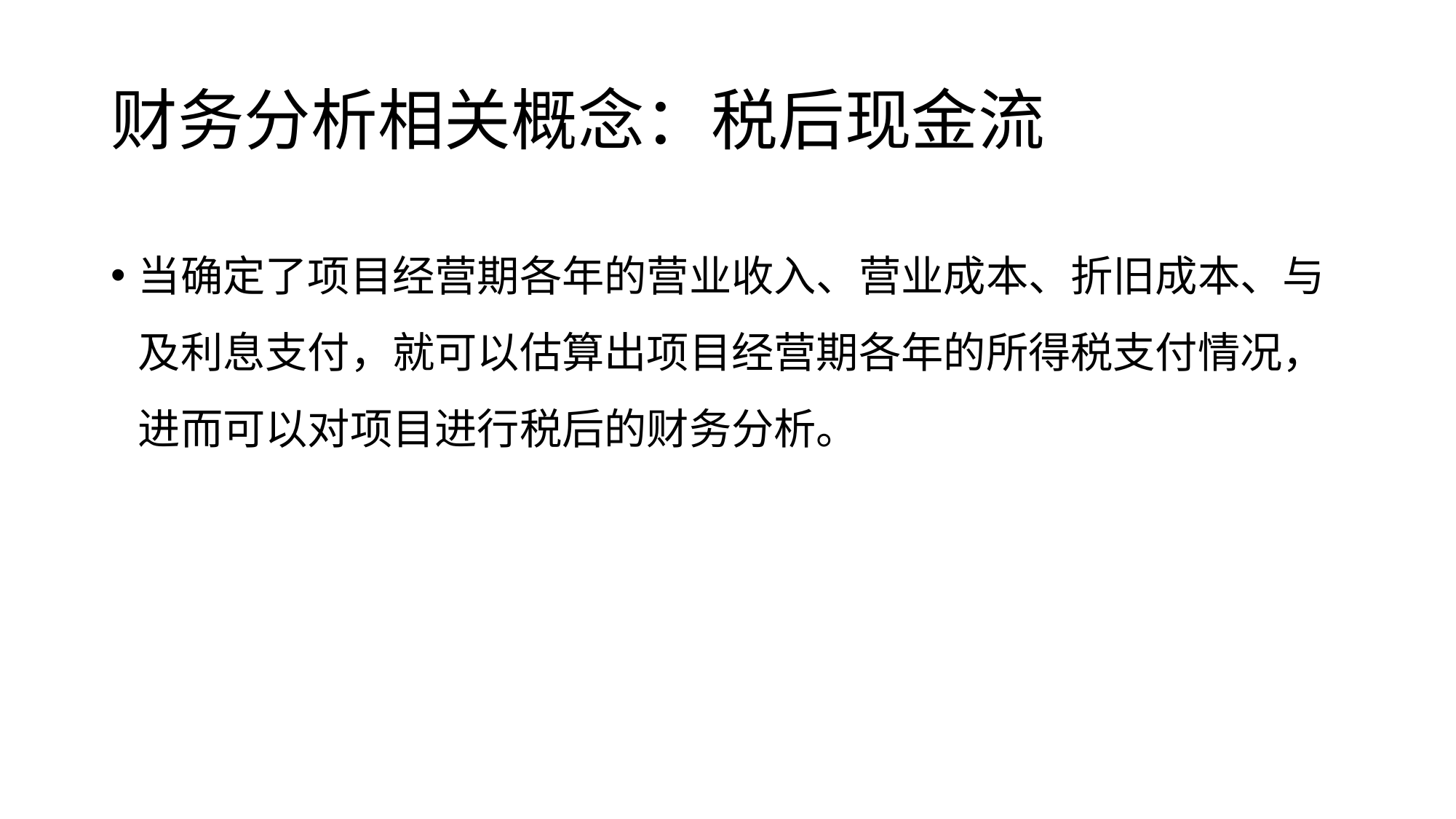

# 财务分析相关概念：税后现金流
当确定了项目经营期各年的营业收入、营业成本、折旧成本、与及利息支付，就可以估算出项目经营期各年的所得税支付情况，进而可以对项目进行税后的财务分析。